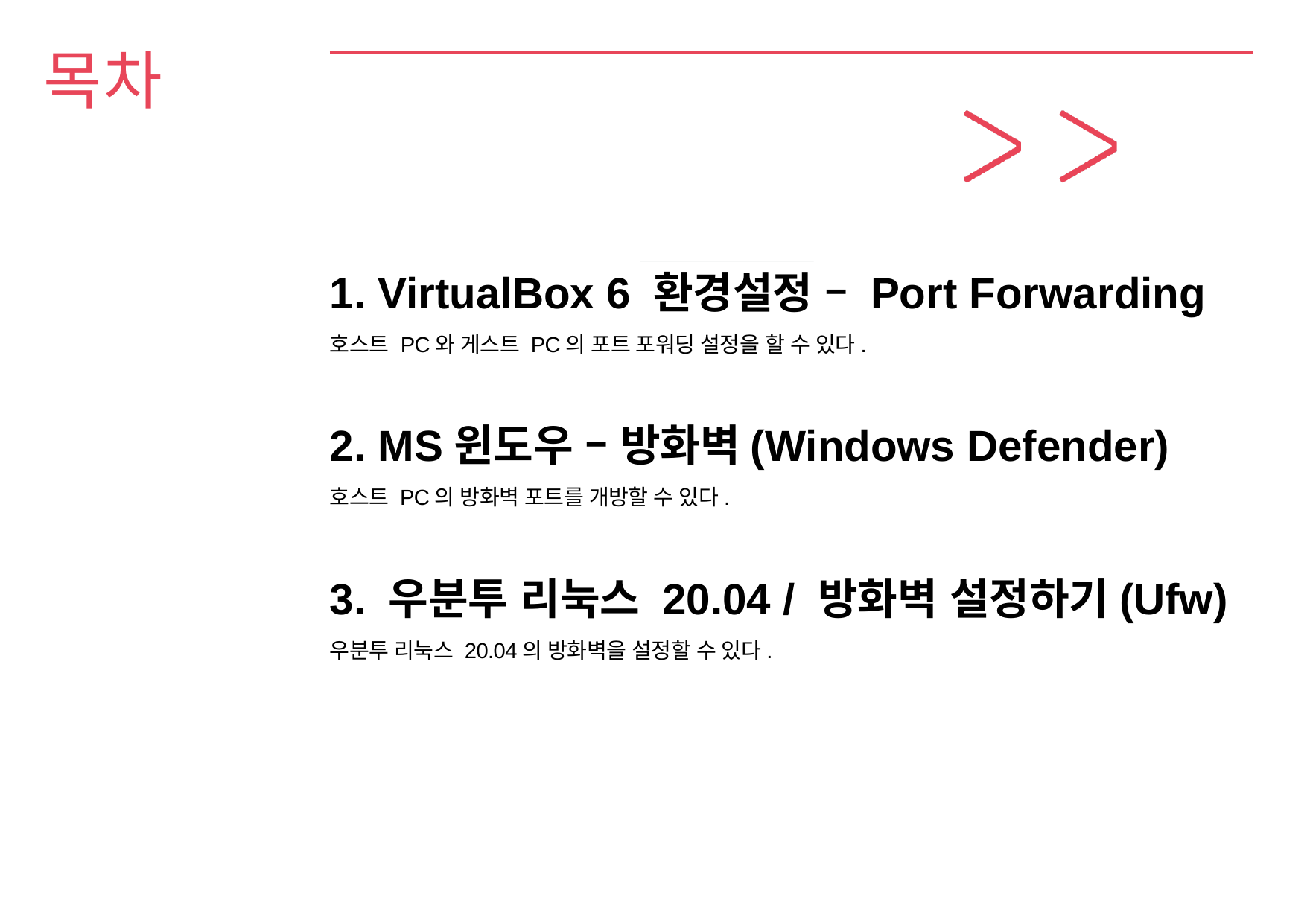

# 목차
1. VirtualBox 6 환경설정 – Port Forwarding
호스트 PC와 게스트 PC의 포트 포워딩 설정을 할 수 있다.
2. MS윈도우 – 방화벽(Windows Defender)
호스트 PC의 방화벽 포트를 개방할 수 있다.
3. 우분투 리눅스 20.04 / 방화벽 설정하기(Ufw)
우분투 리눅스 20.04의 방화벽을 설정할 수 있다.